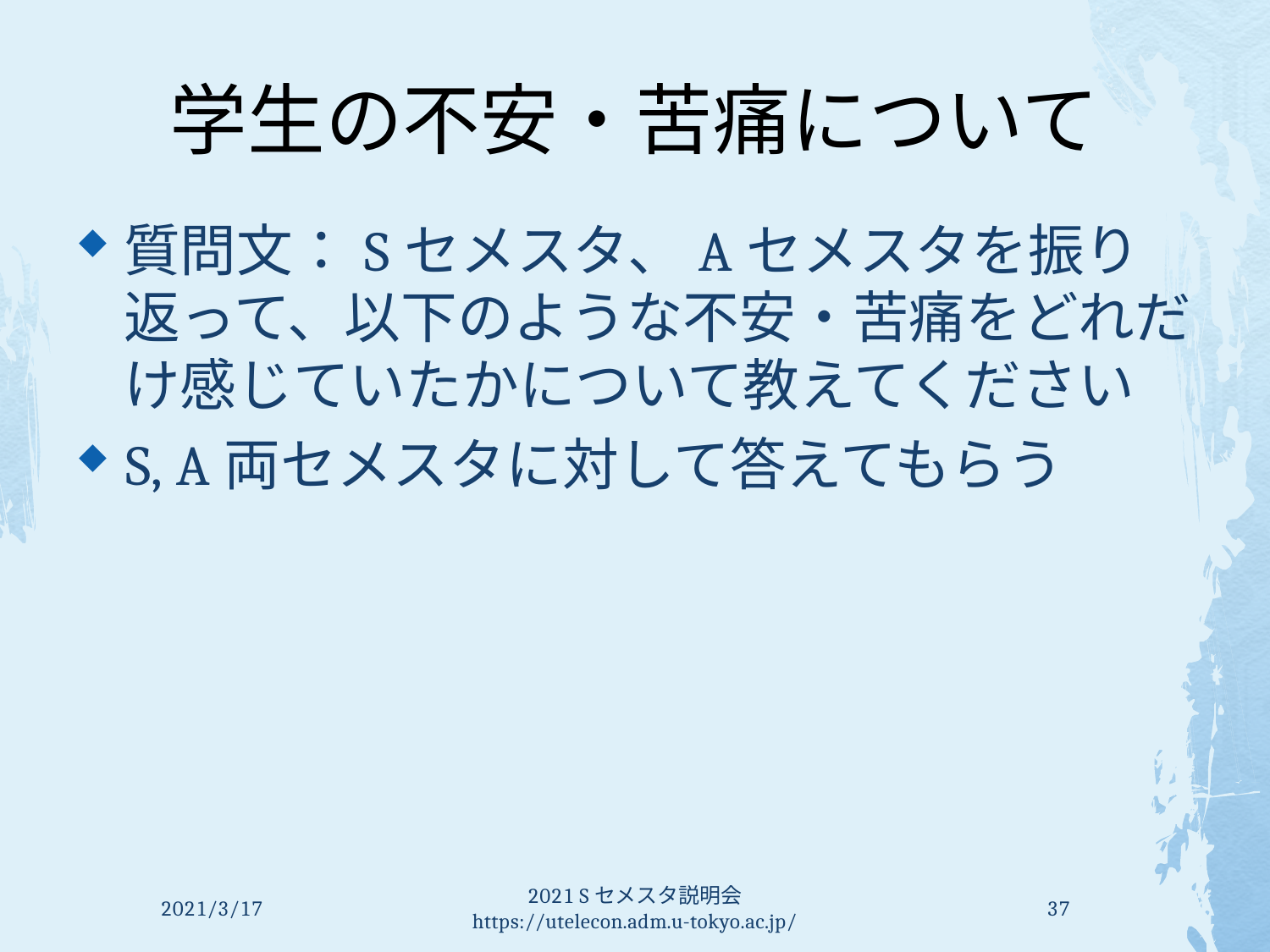

# 学生の不安・苦痛について
質問文：Sセメスタ、Aセメスタを振り返って、以下のような不安・苦痛をどれだけ感じていたかについて教えてください
S, A両セメスタに対して答えてもらう
2021/3/17
2021 Sセメスタ説明会 https://utelecon.adm.u-tokyo.ac.jp/
37